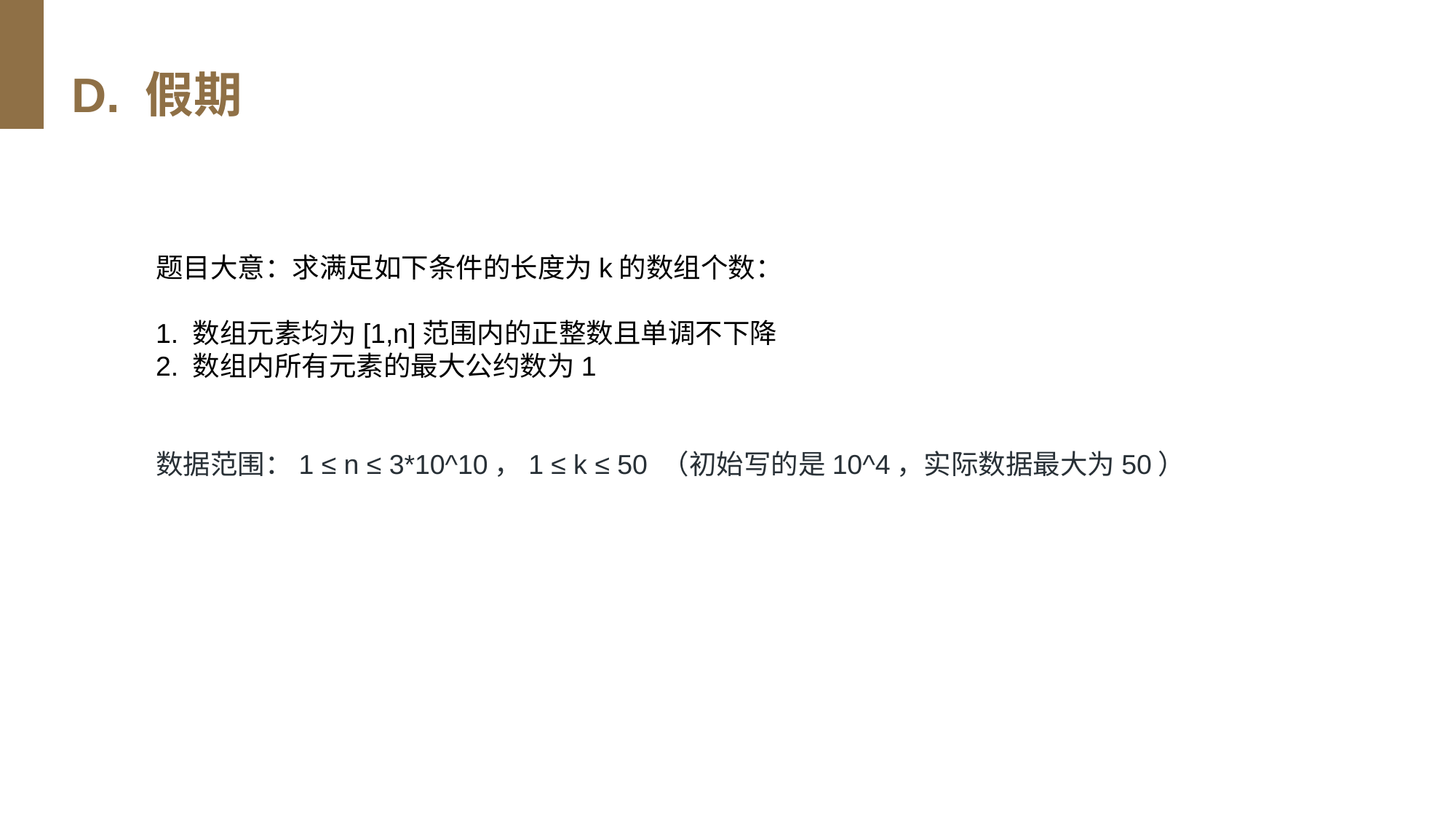

D. 假期
题目大意：求满足如下条件的长度为k的数组个数：

1. 数组元素均为[1,n]范围内的正整数且单调不下降
2. 数组内所有元素的最大公约数为1

数据范围：1 ≤ n ≤ 3*10^10，1 ≤ k ≤ 50 （初始写的是10^4，实际数据最大为50）